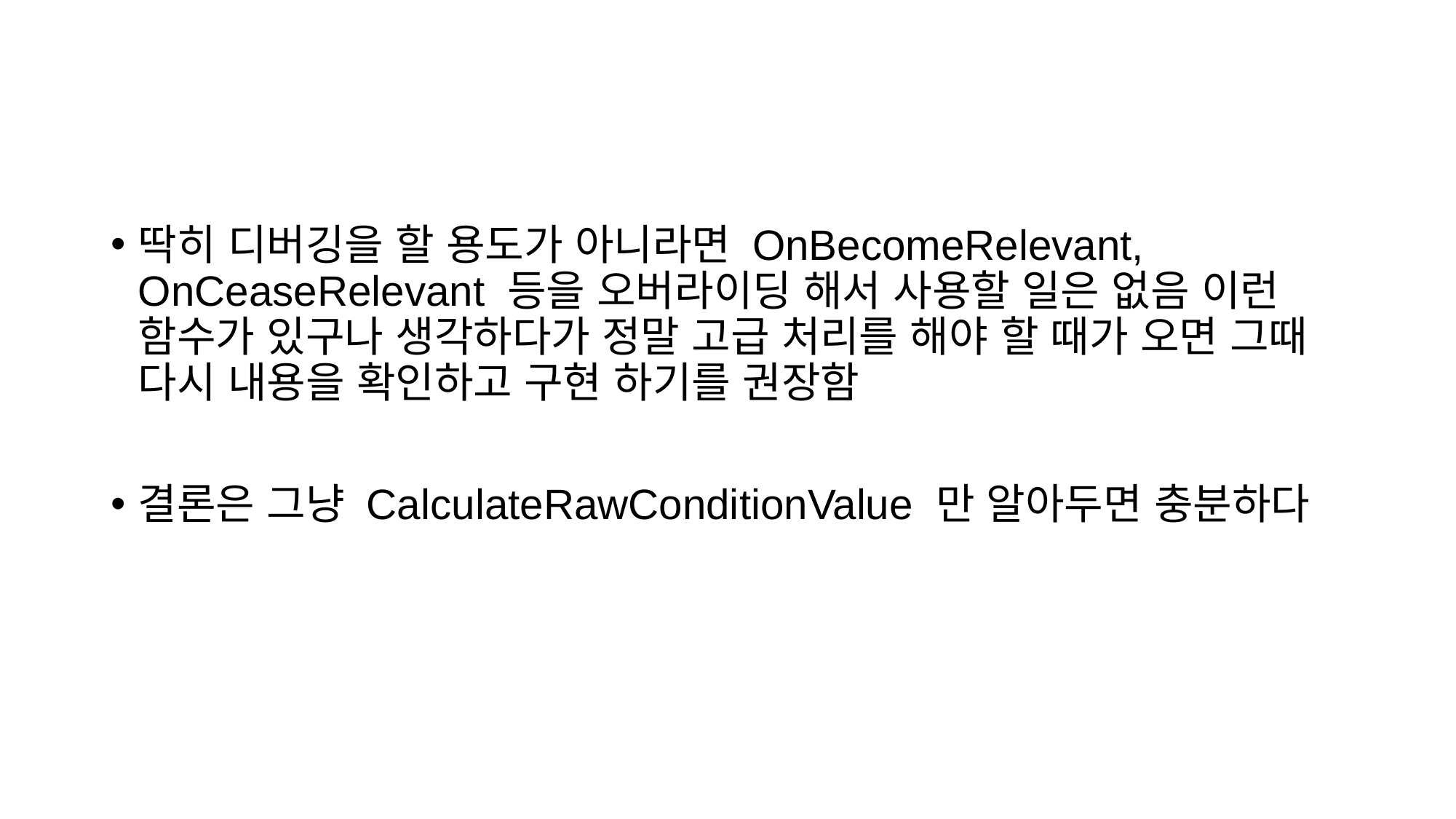

딱히 디버깅을 할 용도가 아니라면 OnBecomeRelevant, OnCeaseRelevant 등을 오버라이딩 해서 사용할 일은 없음 이런 함수가 있구나 생각하다가 정말 고급 처리를 해야 할 때가 오면 그때 다시 내용을 확인하고 구현 하기를 권장함

결론은 그냥 CalculateRawConditionValue 만 알아두면 충분하다